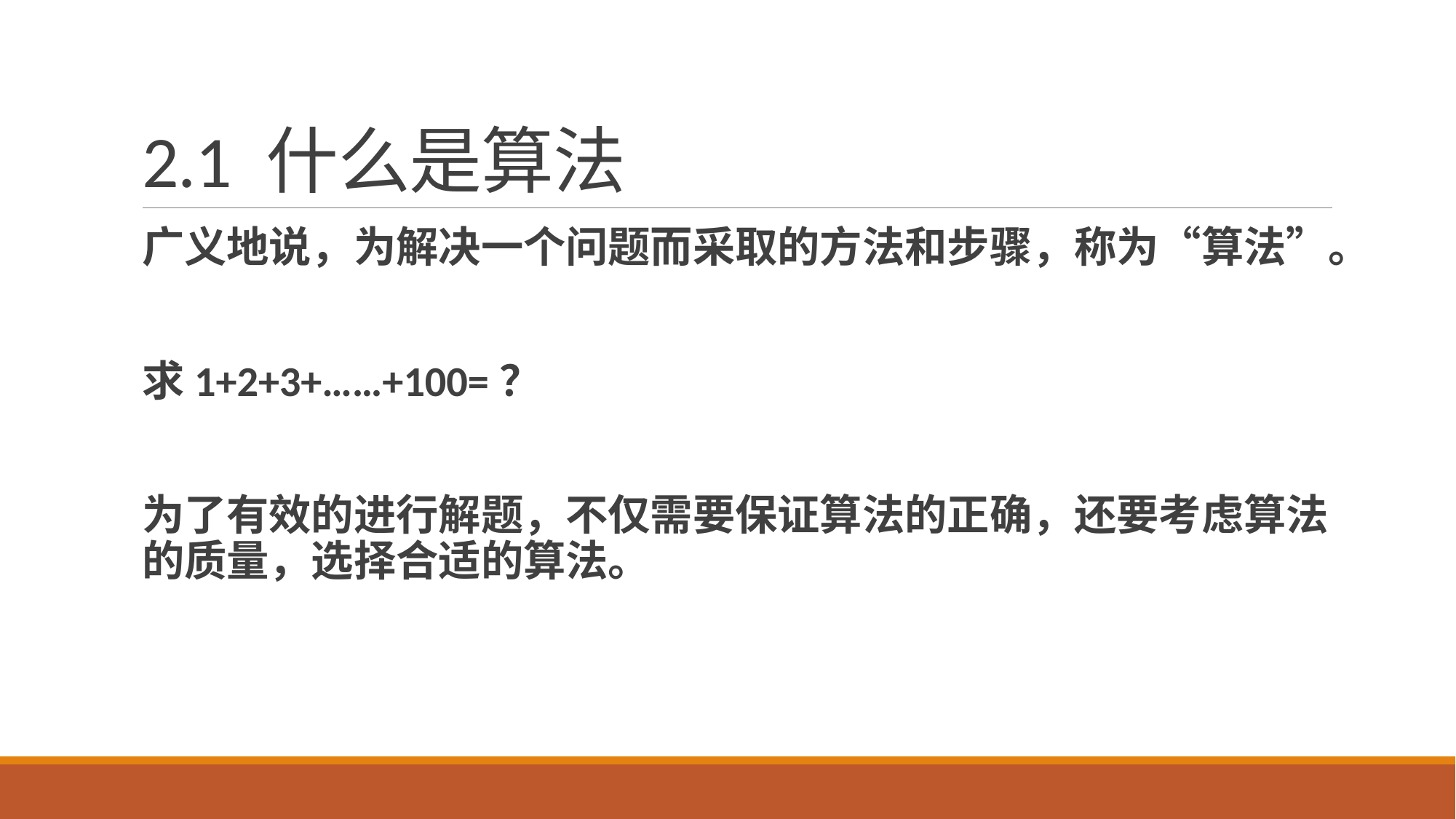

# 2.1 什么是算法
广义地说，为解决一个问题而采取的方法和步骤，称为“算法”。

求1+2+3+……+100=？

为了有效的进行解题，不仅需要保证算法的正确，还要考虑算法的质量，选择合适的算法。